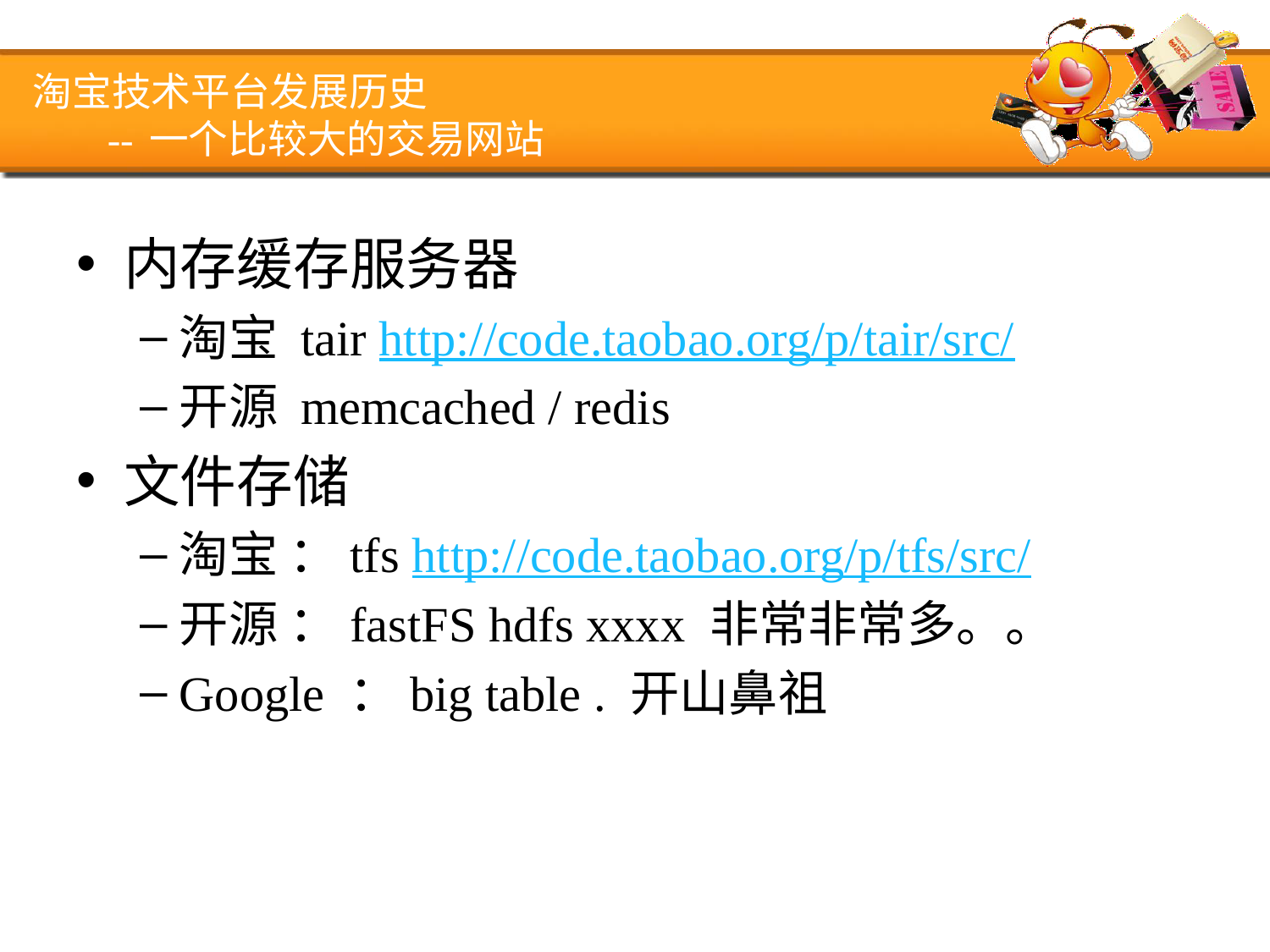

# 淘宝技术平台发展历史 -- 一个比较大的交易网站
内存缓存服务器
淘宝 tair http://code.taobao.org/p/tair/src/
开源 memcached / redis
文件存储
淘宝 ：tfs http://code.taobao.org/p/tfs/src/
开源 ：fastFS hdfs xxxx 非常非常多。。
Google ：big table . 开山鼻祖